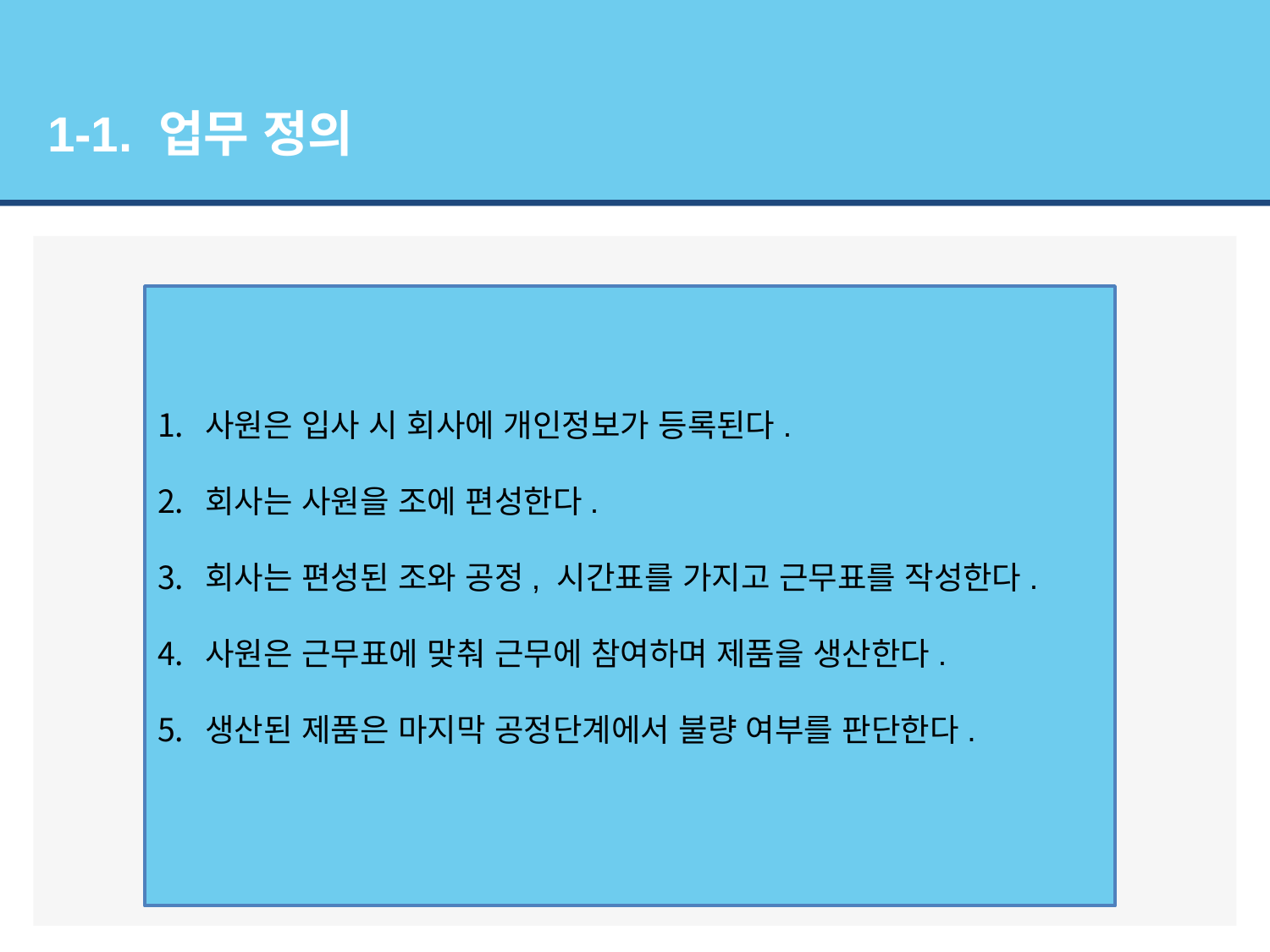

1-1. 업무 정의
2. 공정 업무 정의

사원은 입사 시 회사에 개인정보가 등록된다.

회사는 사원을 조에 편성한다.

회사는 편성된 조와 공정, 시간표를 가지고 근무표를 작성한다.

사원은 근무표에 맞춰 근무에 참여하며 제품을 생산한다.

생산된 제품은 마지막 공정단계에서 불량 여부를 판단한다.